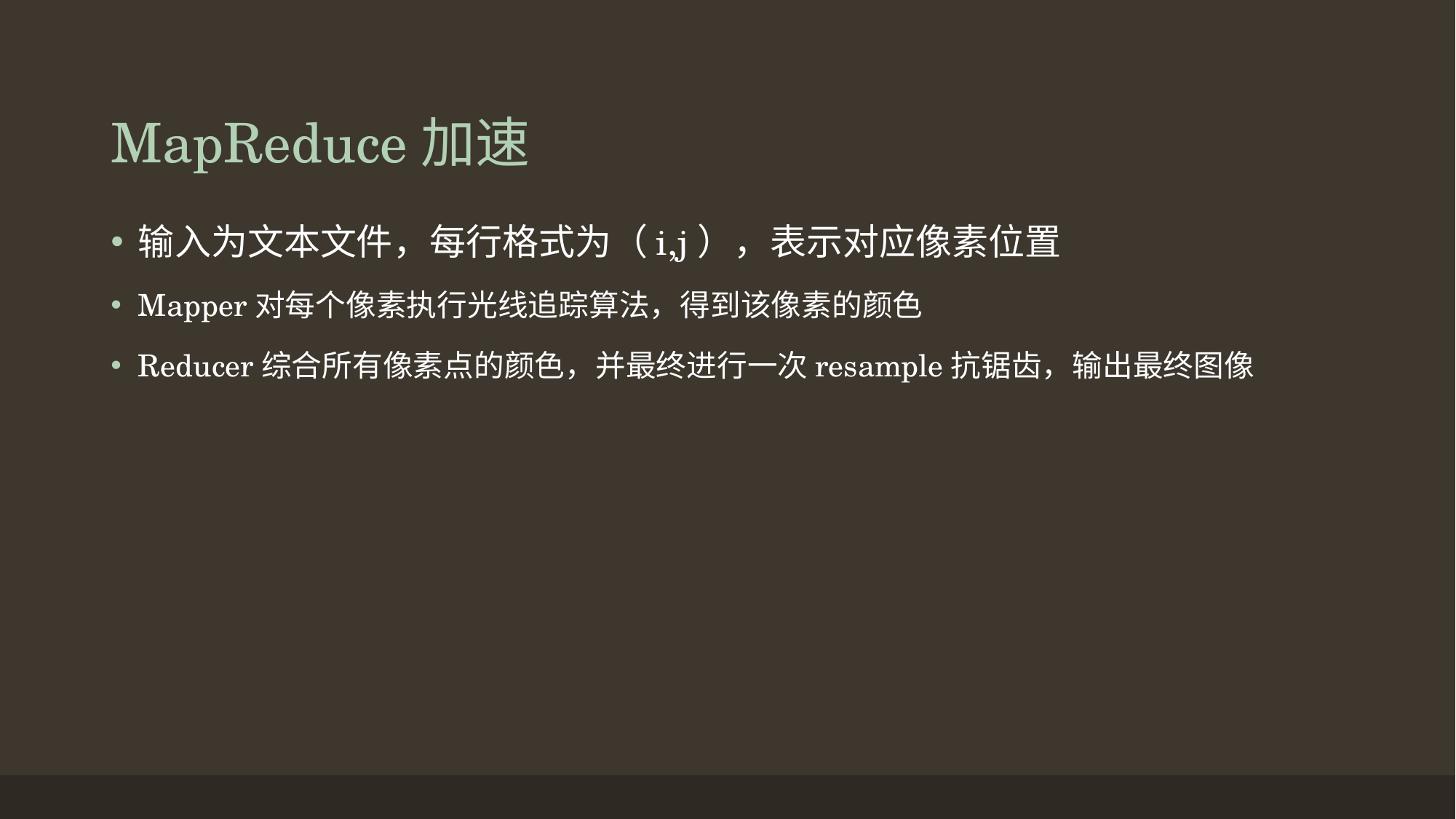

# MapReduce加速
输入为文本文件，每行格式为（i,j），表示对应像素位置
Mapper对每个像素执行光线追踪算法，得到该像素的颜色
Reducer综合所有像素点的颜色，并最终进行一次resample抗锯齿，输出最终图像